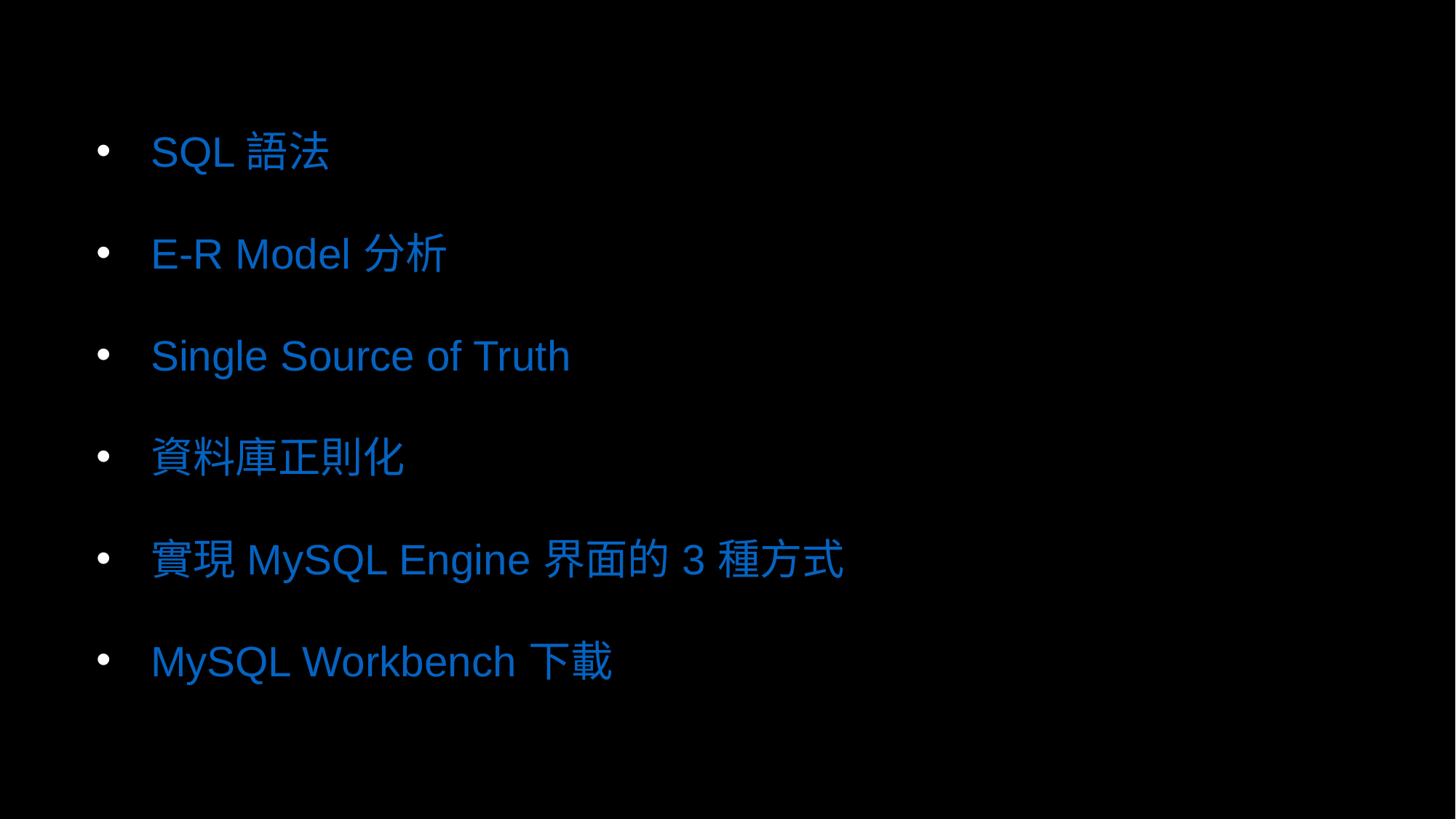

SQL 語法
E-R Model 分析
Single Source of Truth
資料庫正則化
實現 MySQL Engine 界面的 3 種方式
MySQL Workbench 下載